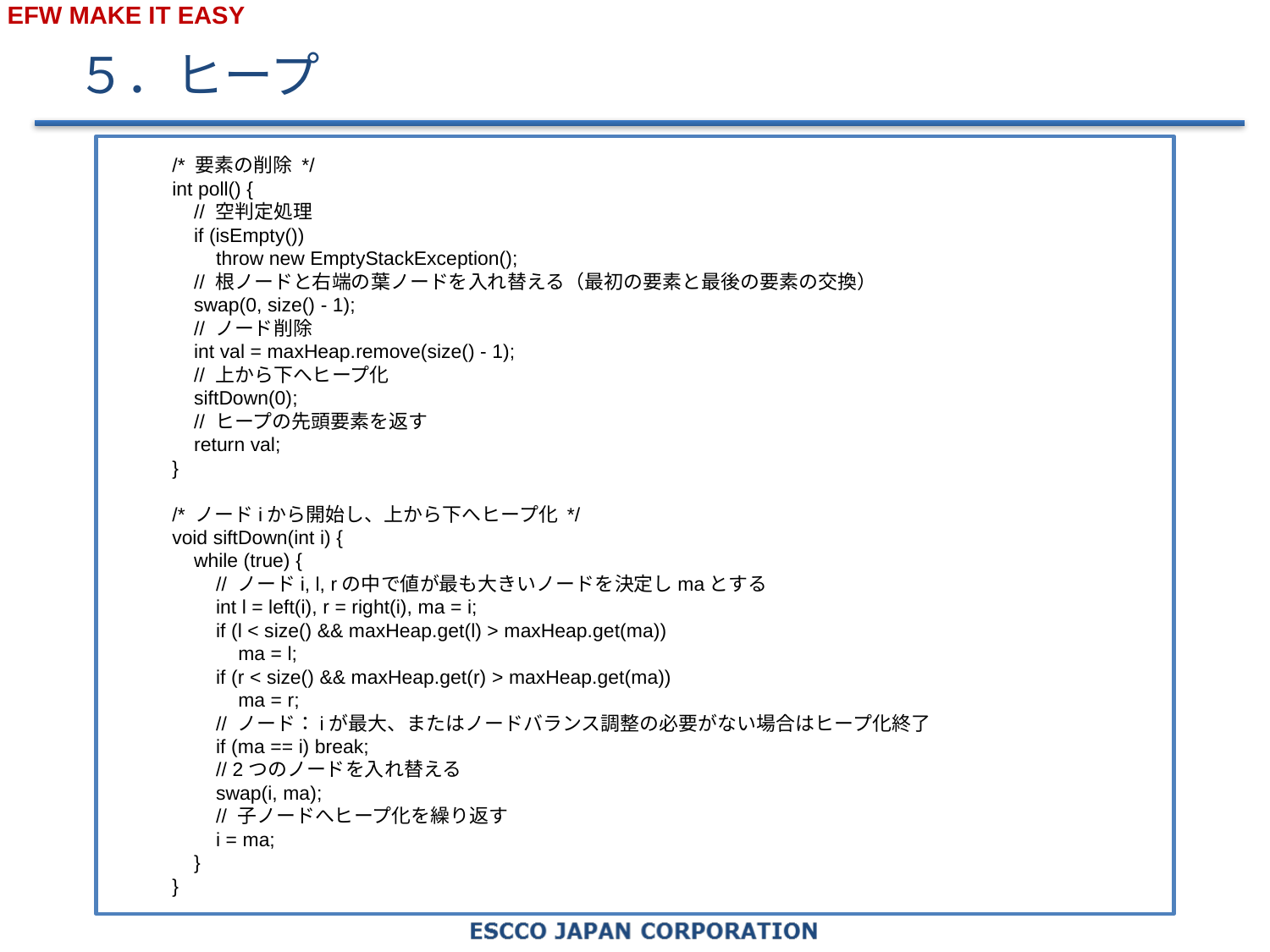

# ５．ヒープ
/* 要素の削除 */
int poll() {
    // 空判定処理
    if (isEmpty())
        throw new EmptyStackException();
    // 根ノードと右端の葉ノードを入れ替える（最初の要素と最後の要素の交換）
    swap(0, size() - 1);
    // ノード削除
    int val = maxHeap.remove(size() - 1);
    // 上から下へヒープ化
    siftDown(0);
    // ヒープの先頭要素を返す
    return val;
}

/* ノードiから開始し、上から下へヒープ化 */
void siftDown(int i) {
    while (true) {
        // ノードi, l, rの中で値が最も大きいノードを決定しmaとする
        int l = left(i), r = right(i), ma = i;
        if (l < size() && maxHeap.get(l) > maxHeap.get(ma))
            ma = l;
        if (r < size() && maxHeap.get(r) > maxHeap.get(ma))
            ma = r;
        // ノード：iが最大、またはノードバランス調整の必要がない場合はヒープ化終了
        if (ma == i) break;
        // 2つのノードを入れ替える
        swap(i, ma);
        // 子ノードへヒープ化を繰り返す
        i = ma;
    }
}